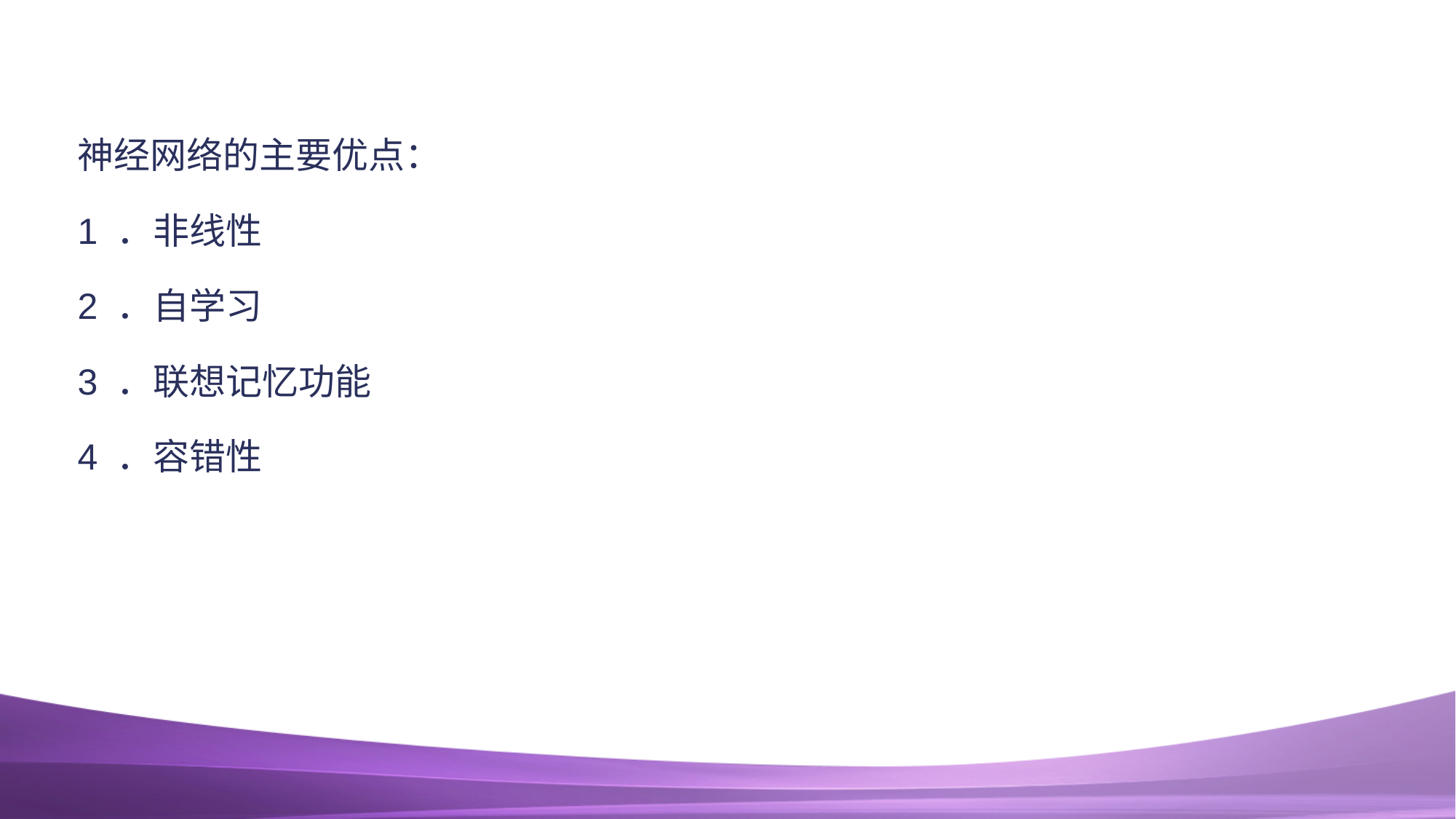

#
神经网络的主要优点：
1 ．非线性
2 ．自学习
3 ．联想记忆功能
4 ．容错性